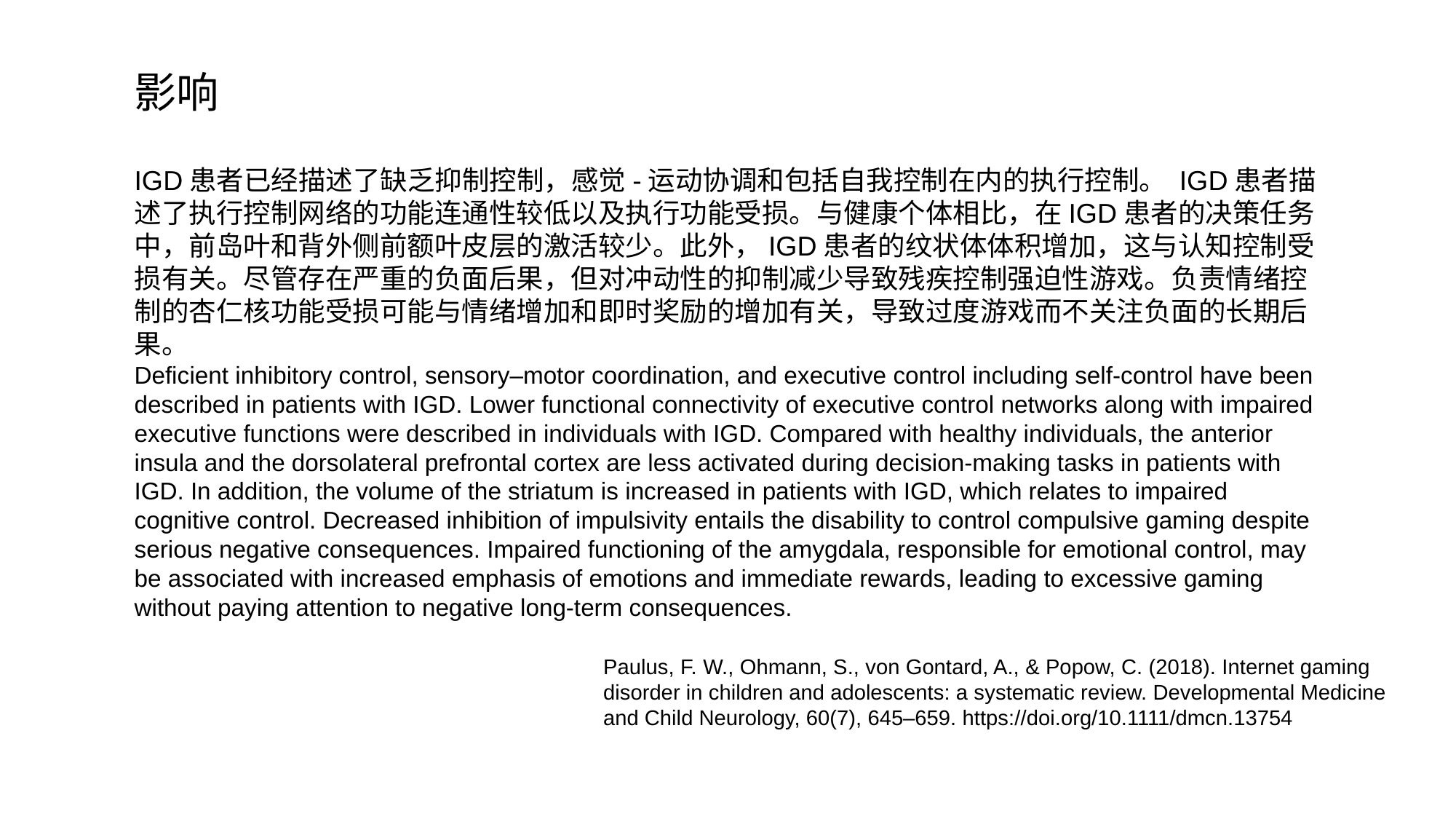

影响
IGD患者已经描述了缺乏抑制控制，感觉-运动协调和包括自我控制在内的执行控制。 IGD患者描述了执行控制网络的功能连通性较低以及执行功能受损。与健康个体相比，在IGD患者的决策任务中，前岛叶和背外侧前额叶皮层的激活较少。此外，IGD患者的纹状体体积增加，这与认知控制受损有关。尽管存在严重的负面后果，但对冲动性的抑制减少导致残疾控制强迫性游戏。负责情绪控制的杏仁核功能受损可能与情绪增加和即时奖励的增加有关，导致过度游戏而不关注负面的长期后果。
Deficient inhibitory control, sensory–motor coordination, and executive control including self‐control have been described in patients with IGD. Lower functional connectivity of executive control networks along with impaired executive functions were described in individuals with IGD. Compared with healthy individuals, the anterior insula and the dorsolateral prefrontal cortex are less activated during decision‐making tasks in patients with IGD. In addition, the volume of the striatum is increased in patients with IGD, which relates to impaired cognitive control. Decreased inhibition of impulsivity entails the disability to control compulsive gaming despite serious negative consequences. Impaired functioning of the amygdala, responsible for emotional control, may be associated with increased emphasis of emotions and immediate rewards, leading to excessive gaming without paying attention to negative long‐term consequences.

Paulus, F. W., Ohmann, S., von Gontard, A., & Popow, C. (2018). Internet gaming disorder in children and adolescents: a systematic review. Developmental Medicine and Child Neurology, 60(7), 645–659. https://doi.org/10.1111/dmcn.13754